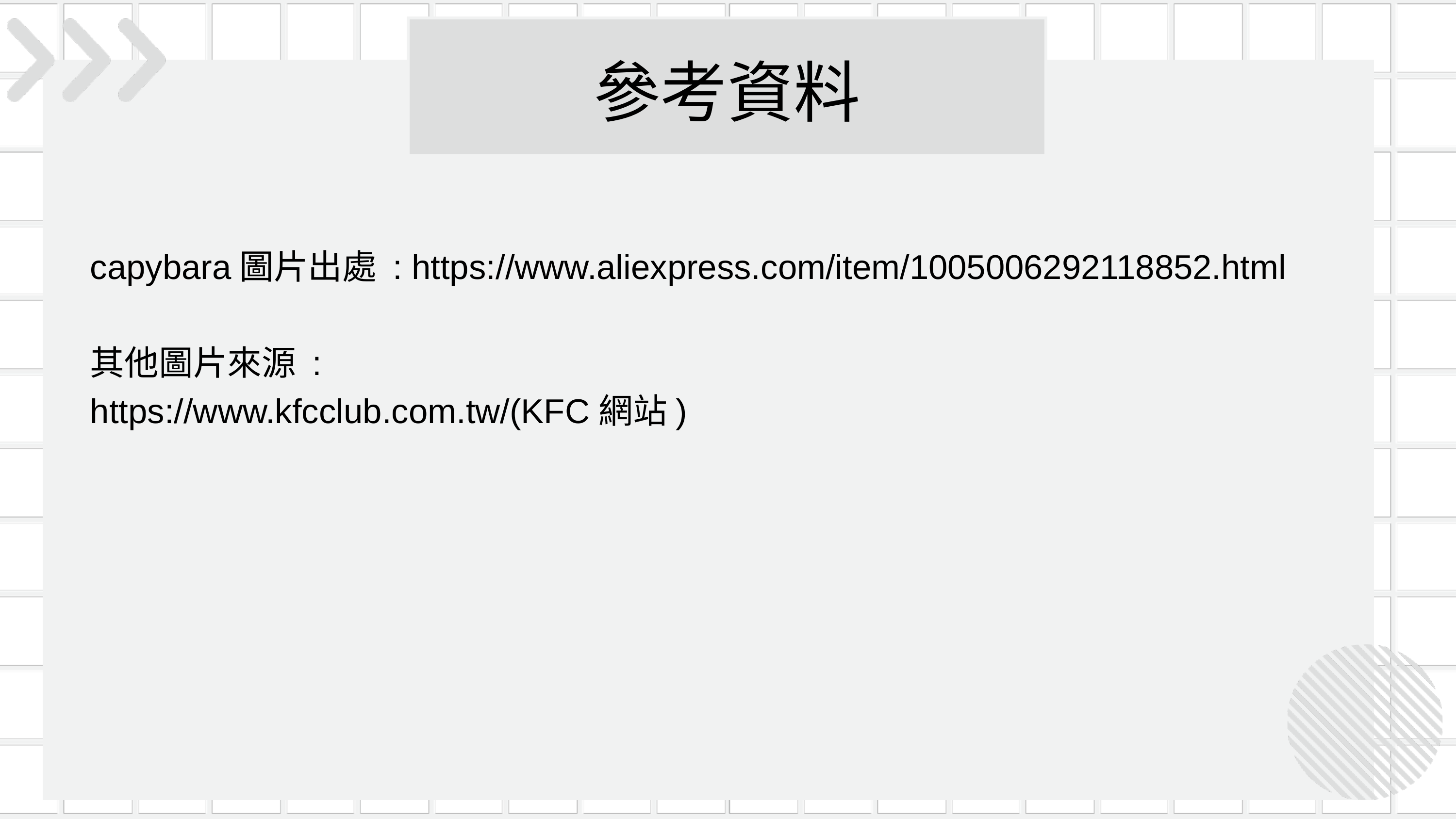

參考資料

capybara圖片出處 : https://www.aliexpress.com/item/1005006292118852.html

其他圖片來源 :
https://www.kfcclub.com.tw/(KFC網站)